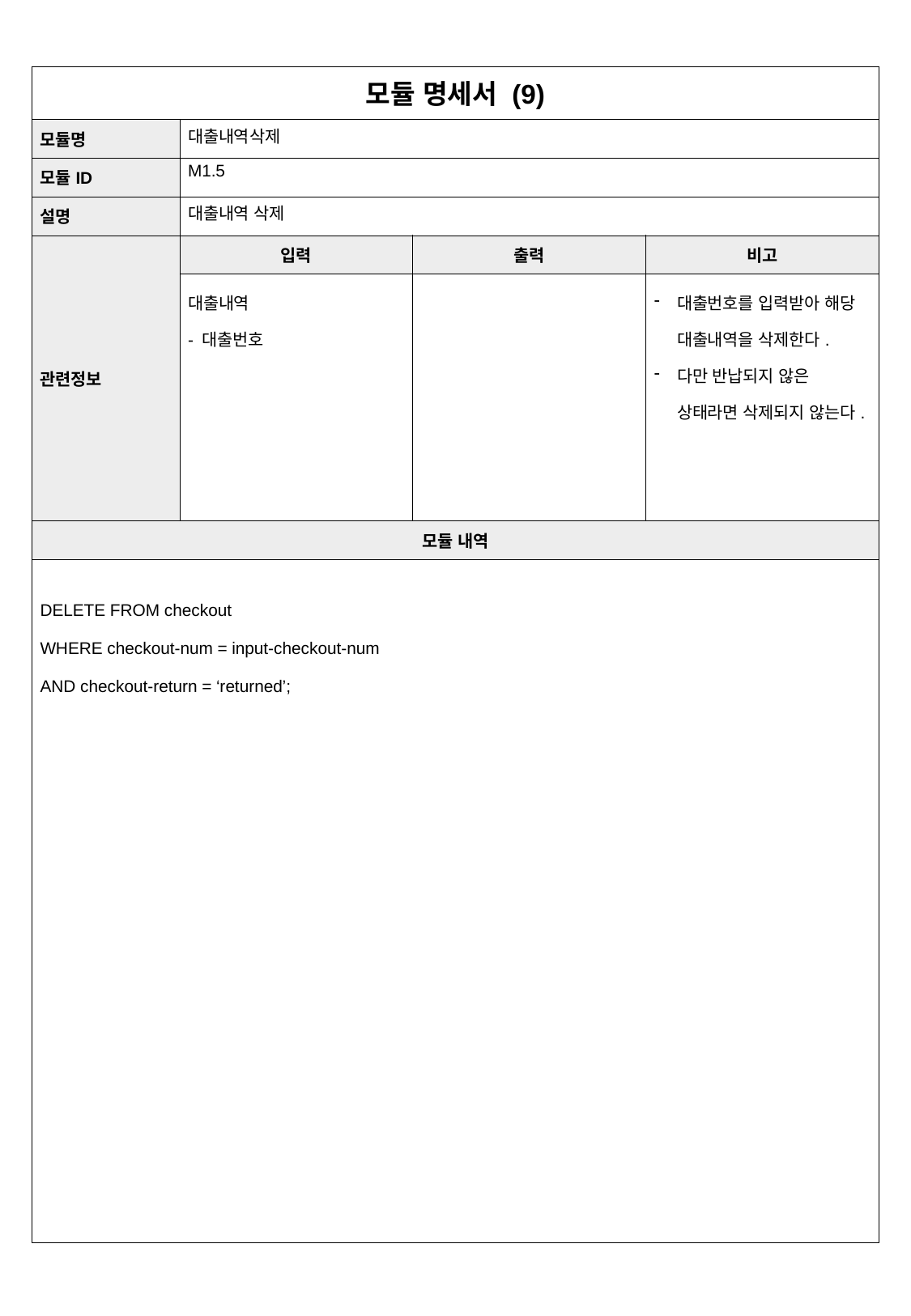

| 모듈 명세서 (9) | 주문신청서작성 |  |  |
| --- | --- | --- | --- |
| 모듈명 | 대출내역삭제 |  |  |
| 모듈ID | M1.5 |  |  |
| 설명 | 대출내역 삭제 |  |  |
| 관련정보 | 입력 | 출력 | 비고 |
|  | 대출내역 - 대출번호 |  | 대출번호를 입력받아 해당 대출내역을 삭제한다. 다만 반납되지 않은 상태라면 삭제되지 않는다. |
| 모듈 내역 |  |  |  |
| DELETE FROM checkout WHERE checkout-num = input-checkout-num AND checkout-return = ‘returned’; |  |  |  |